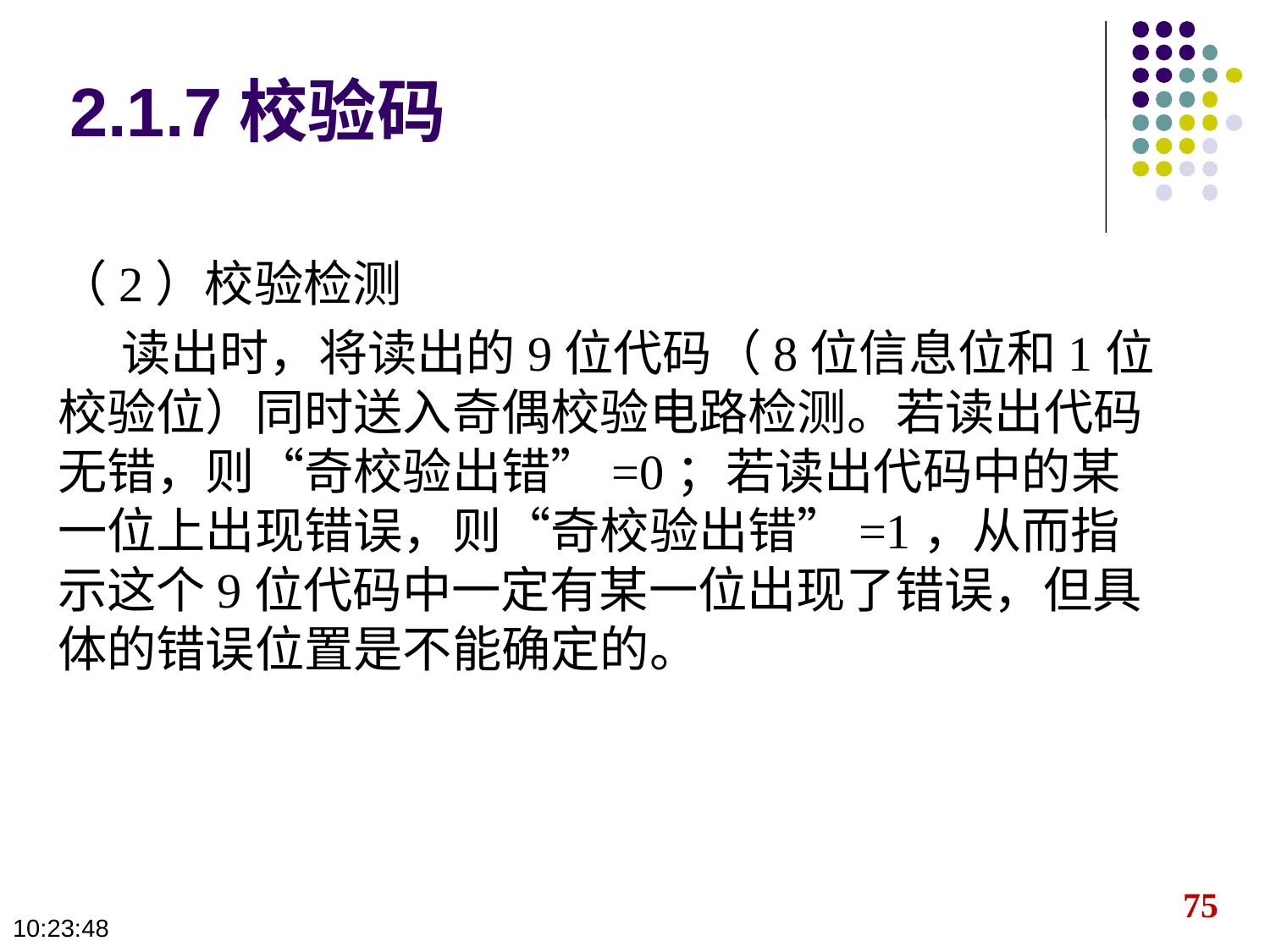

# 2.1.7校验码
（2）校验检测
读出时，将读出的9位代码（8位信息位和1位校验位）同时送入奇偶校验电路检测。若读出代码无错，则“奇校验出错”=0；若读出代码中的某一位上出现错误，则“奇校验出错”=1，从而指示这个9位代码中一定有某一位出现了错误，但具体的错误位置是不能确定的。
75
10:23:48